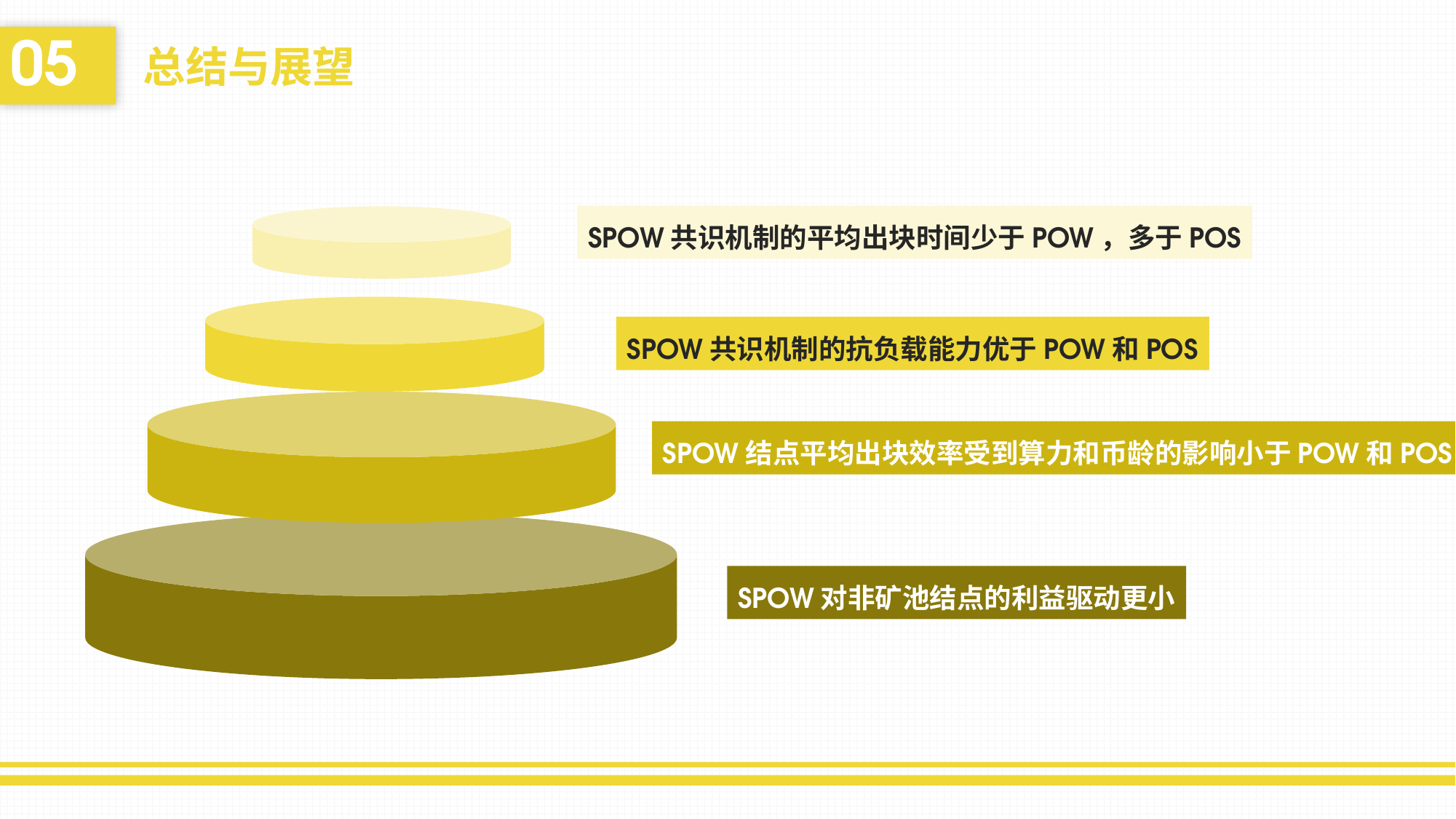

05
总结与展望
SPOW共识机制的平均出块时间少于POW，多于POS

SPOW共识机制的抗负载能力优于POW和POS

SPOW结点平均出块效率受到算力和币龄的影响小于POW和POS

SPOW对非矿池结点的利益驱动更小